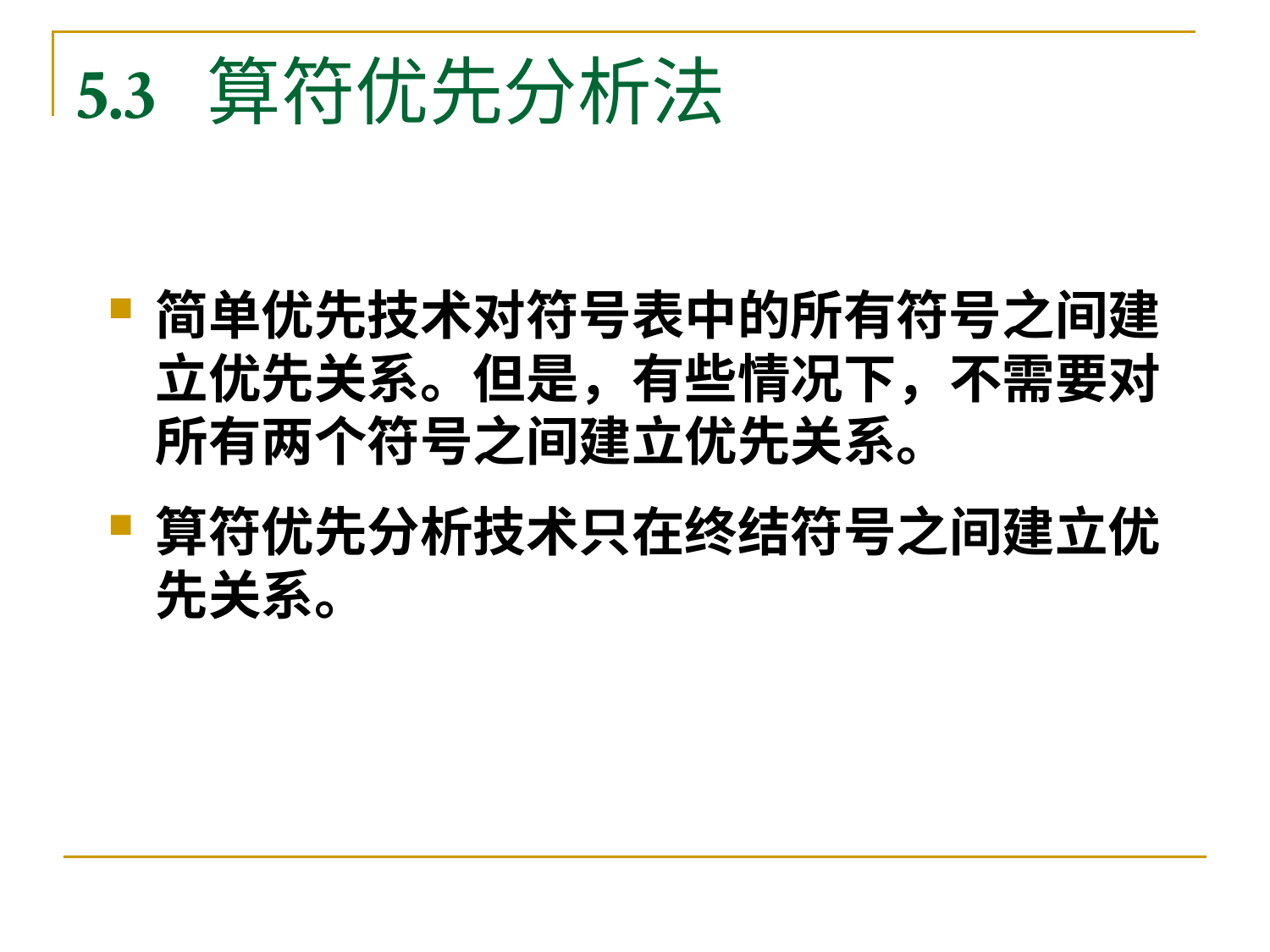

# 5.3  算符优先分析法
简单优先技术对符号表中的所有符号之间建立优先关系。但是，有些情况下，不需要对所有两个符号之间建立优先关系。
算符优先分析技术只在终结符号之间建立优先关系。
33